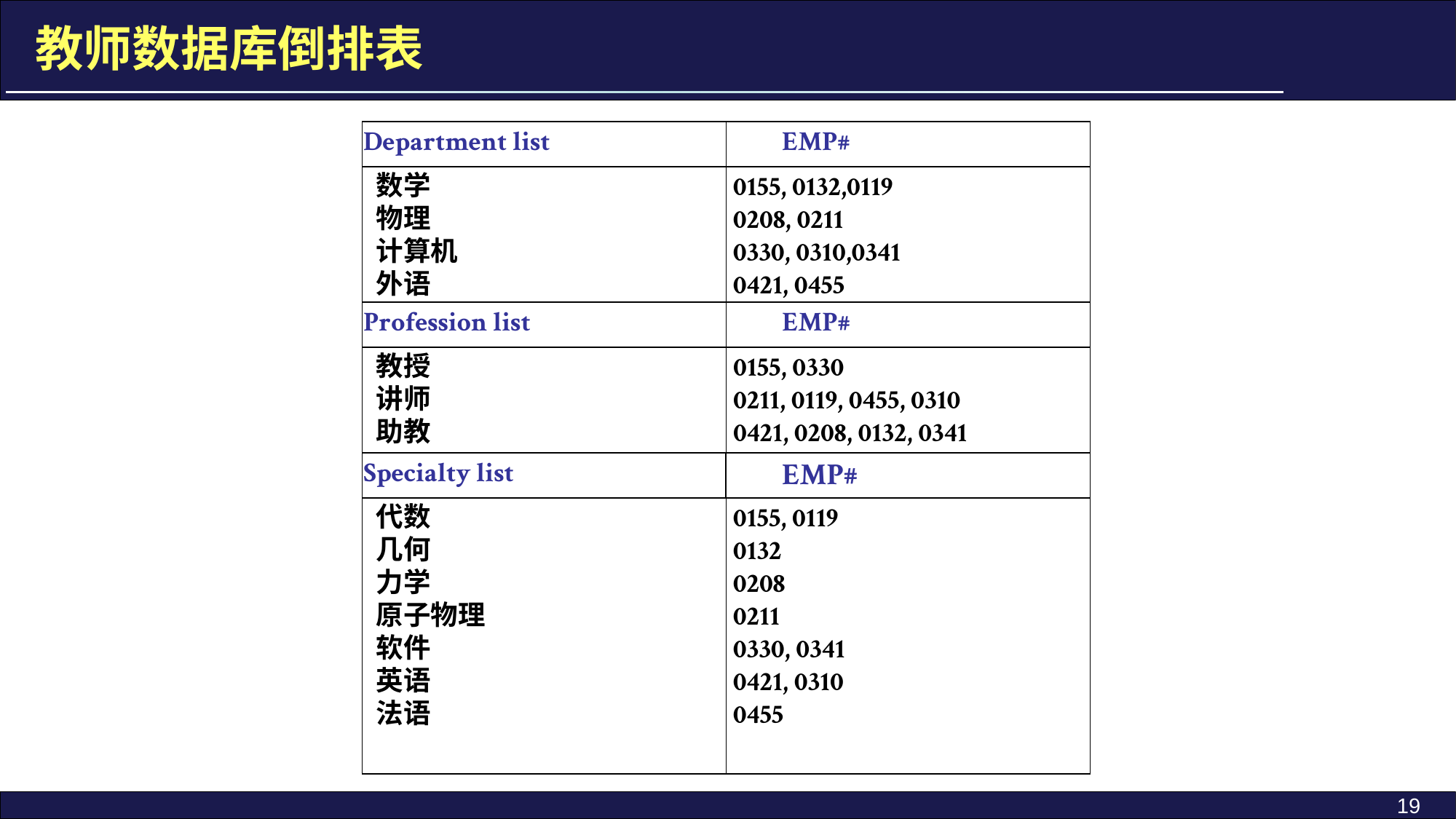

# 教师数据库倒排表

Department list
EMP#
 数学
 物理
 计算机
 外语
 0155, 0132,0119
 0208, 0211
 0330, 0310,0341
 0421, 0455
Profession list
EMP#
 教授
 讲师
 助教

 0155, 0330
 0211, 0119, 0455, 0310
 0421, 0208, 0132, 0341
Specialty list
EMP#
 代数
 几何
 力学
 原子物理
 软件
 英语
 法语
 0155, 0119
 0132
 0208
 0211
 0330, 0341
 0421, 0310
 0455
19